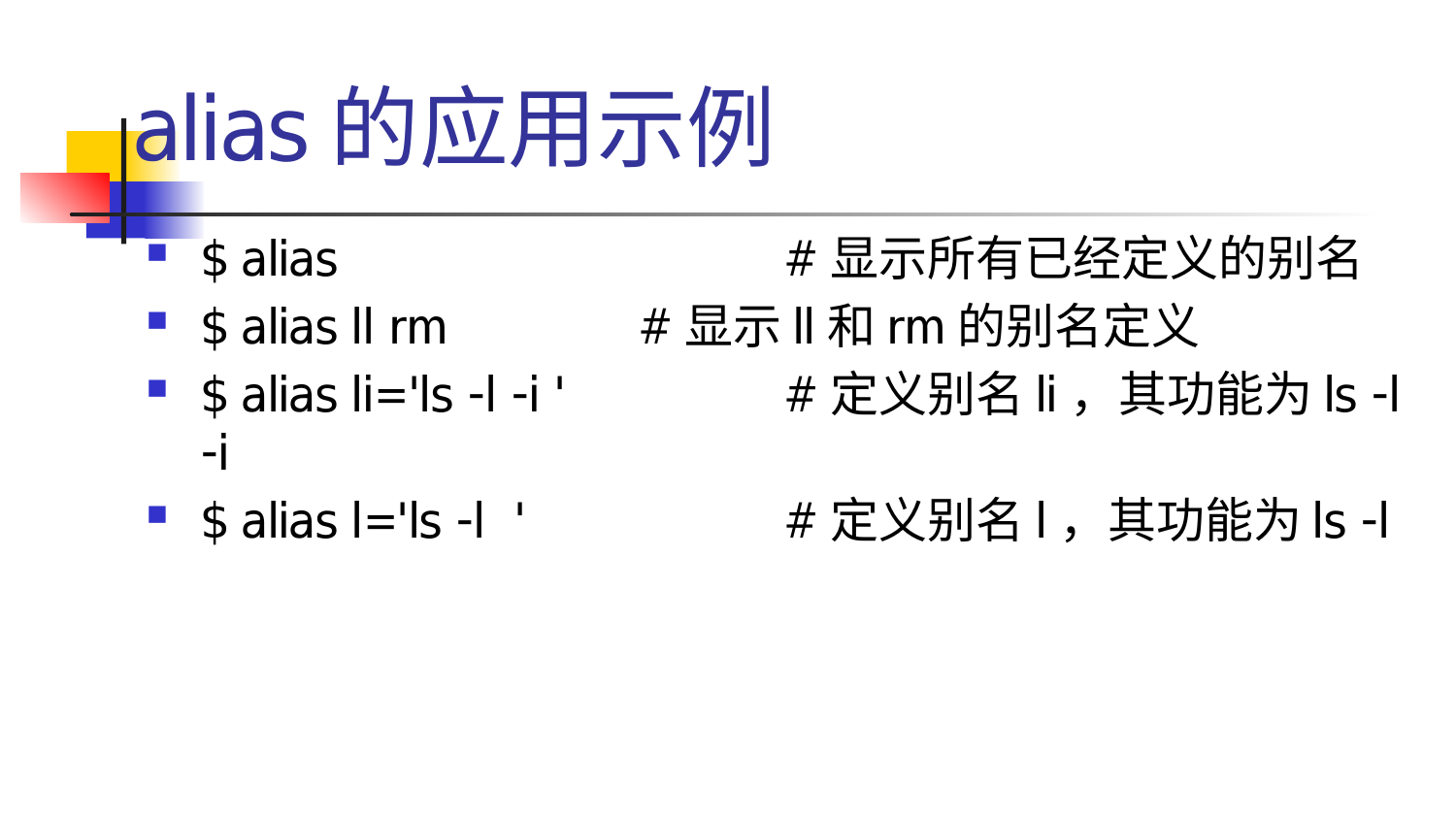

# alias的应用示例
$ alias 			#显示所有已经定义的别名
$ alias ll rm 		#显示ll和rm的别名定义
$ alias li='ls -l -i ' 		#定义别名li，其功能为ls -l -i
$ alias l='ls -l  ' 		#定义别名l，其功能为ls -l